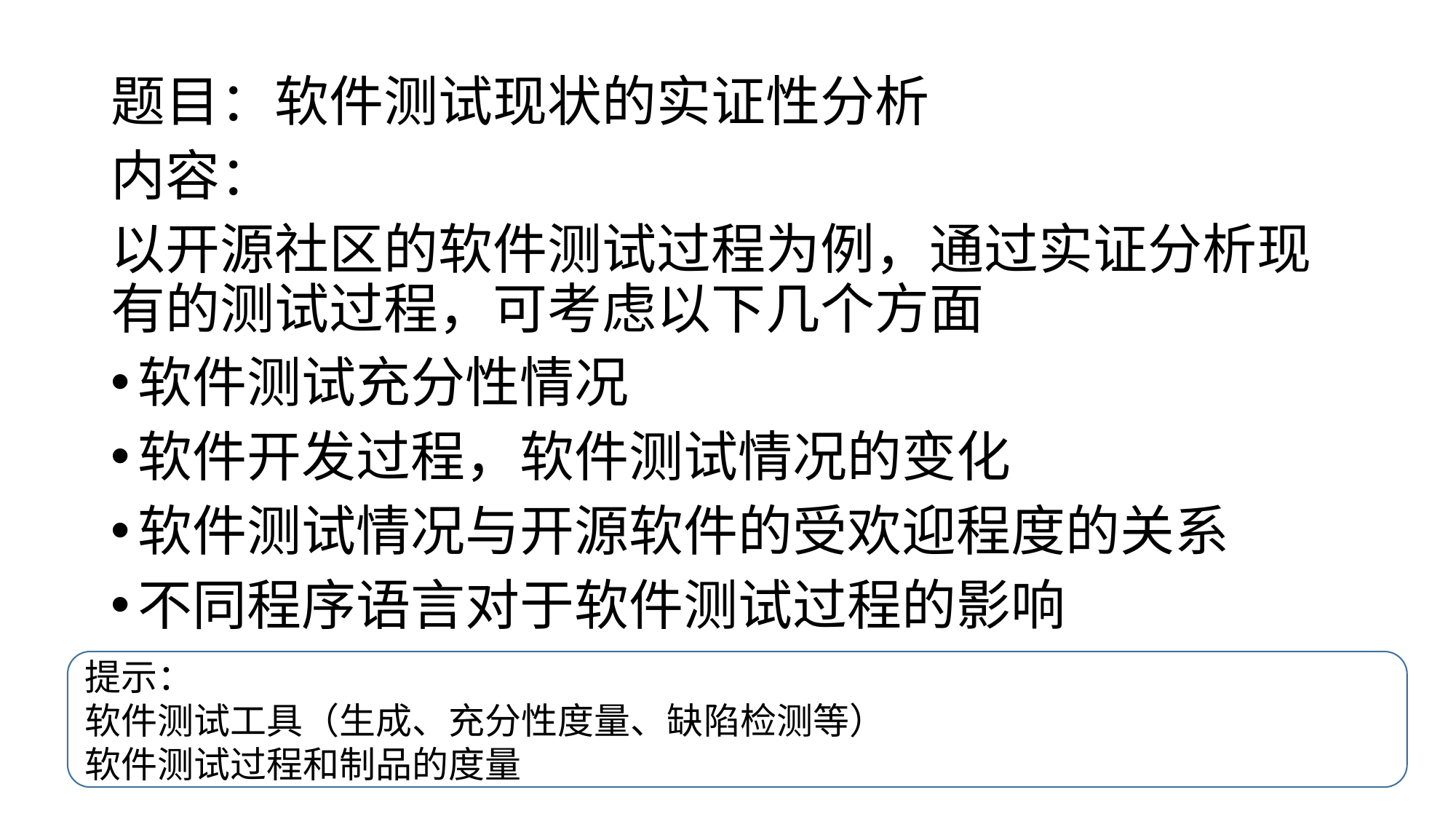

题目：软件测试现状的实证性分析
内容：
以开源社区的软件测试过程为例，通过实证分析现有的测试过程，可考虑以下几个方面
软件测试充分性情况
软件开发过程，软件测试情况的变化
软件测试情况与开源软件的受欢迎程度的关系
不同程序语言对于软件测试过程的影响
提示：
软件测试工具（生成、充分性度量、缺陷检测等）
软件测试过程和制品的度量